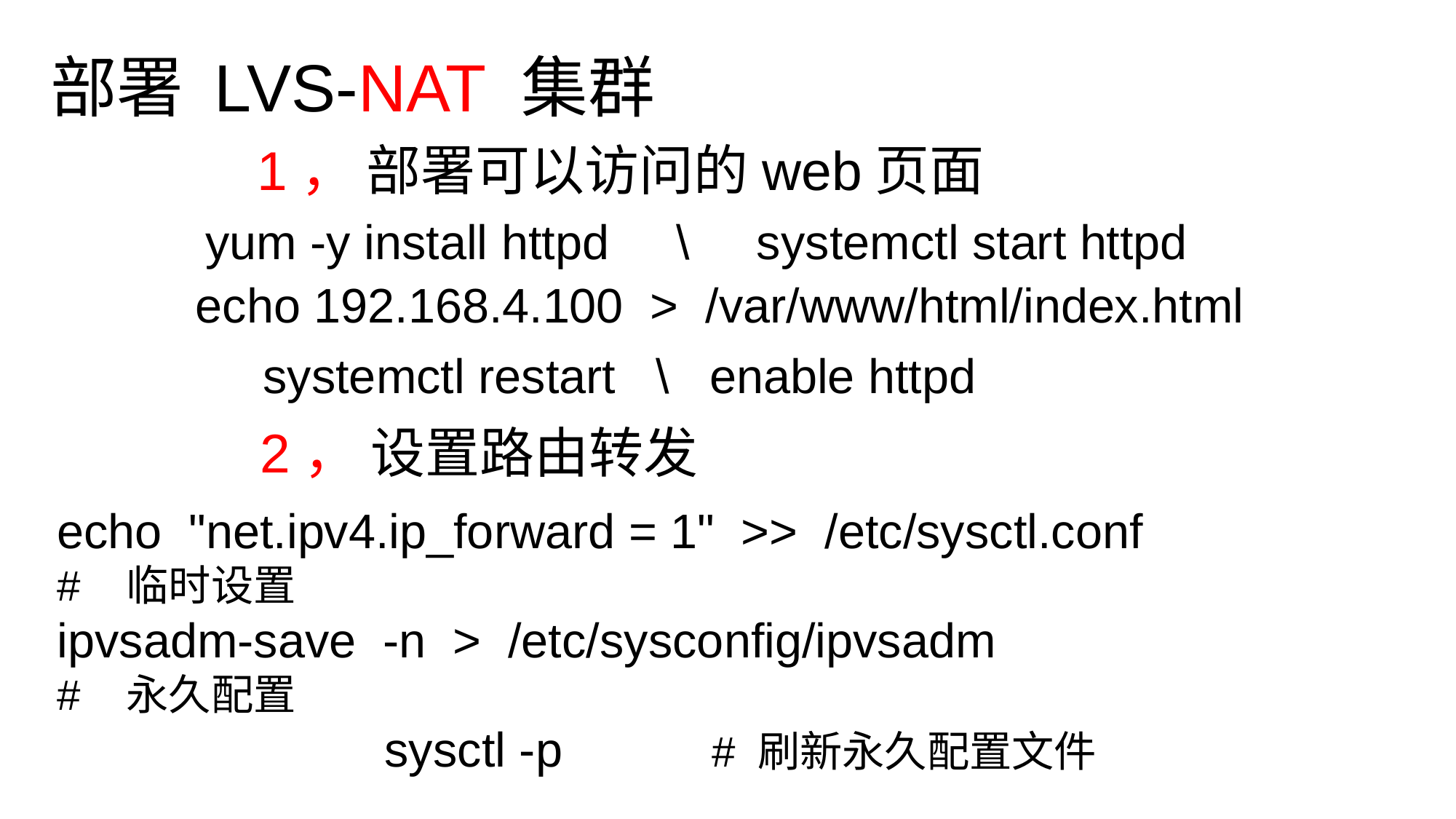

部署 LVS-NAT 集群
1，	部署可以访问的web页面
yum -y install httpd     \     systemctl start httpd
echo 192.168.4.100  >  /var/www/html/index.html
systemctl restart   \   enable httpd
2， 设置路由转发
echo  "net.ipv4.ip_forward = 1"  >>  /etc/sysctl.conf
#   临时设置
ipvsadm-save  -n  >  /etc/sysconfig/ipvsadm
#   永久配置
			sysctl -p		# 刷新永久配置文件